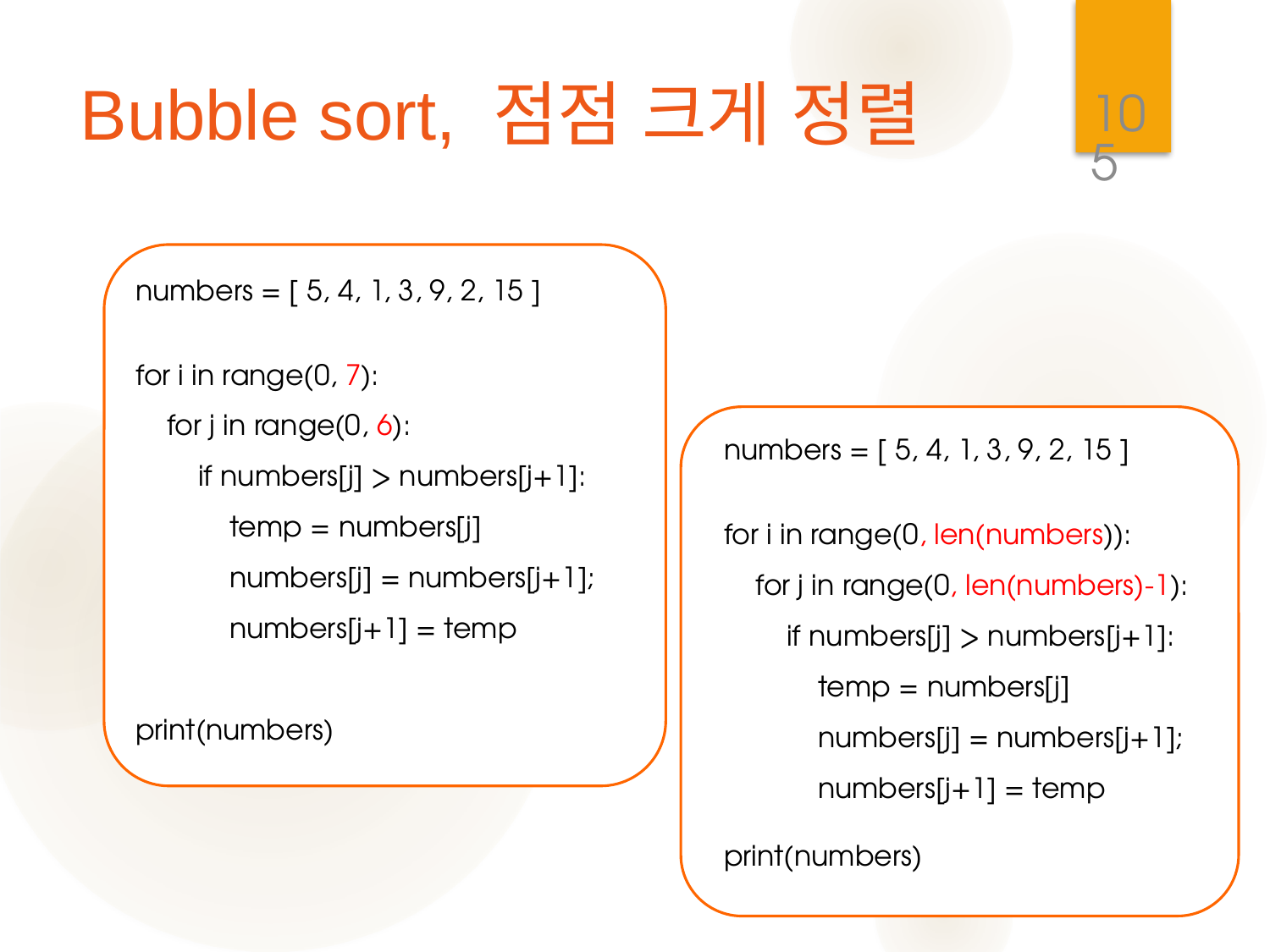

105
# Bubble sort, 점점 크게 정렬

numbers = [ 5, 4, 1, 3, 9, 2, 15 ]

for i in range(0, 7):
    for j in range(0, 6):
        if numbers[j] > numbers[j+1]:
            temp = numbers[j]
            numbers[j] = numbers[j+1];
            numbers[j+1] = temp

print(numbers)

numbers = [ 5, 4, 1, 3, 9, 2, 15 ]

for i in range(0, len(numbers)):
    for j in range(0, len(numbers)-1):
        if numbers[j] > numbers[j+1]:
            temp = numbers[j]
            numbers[j] = numbers[j+1];
            numbers[j+1] = temp

print(numbers)